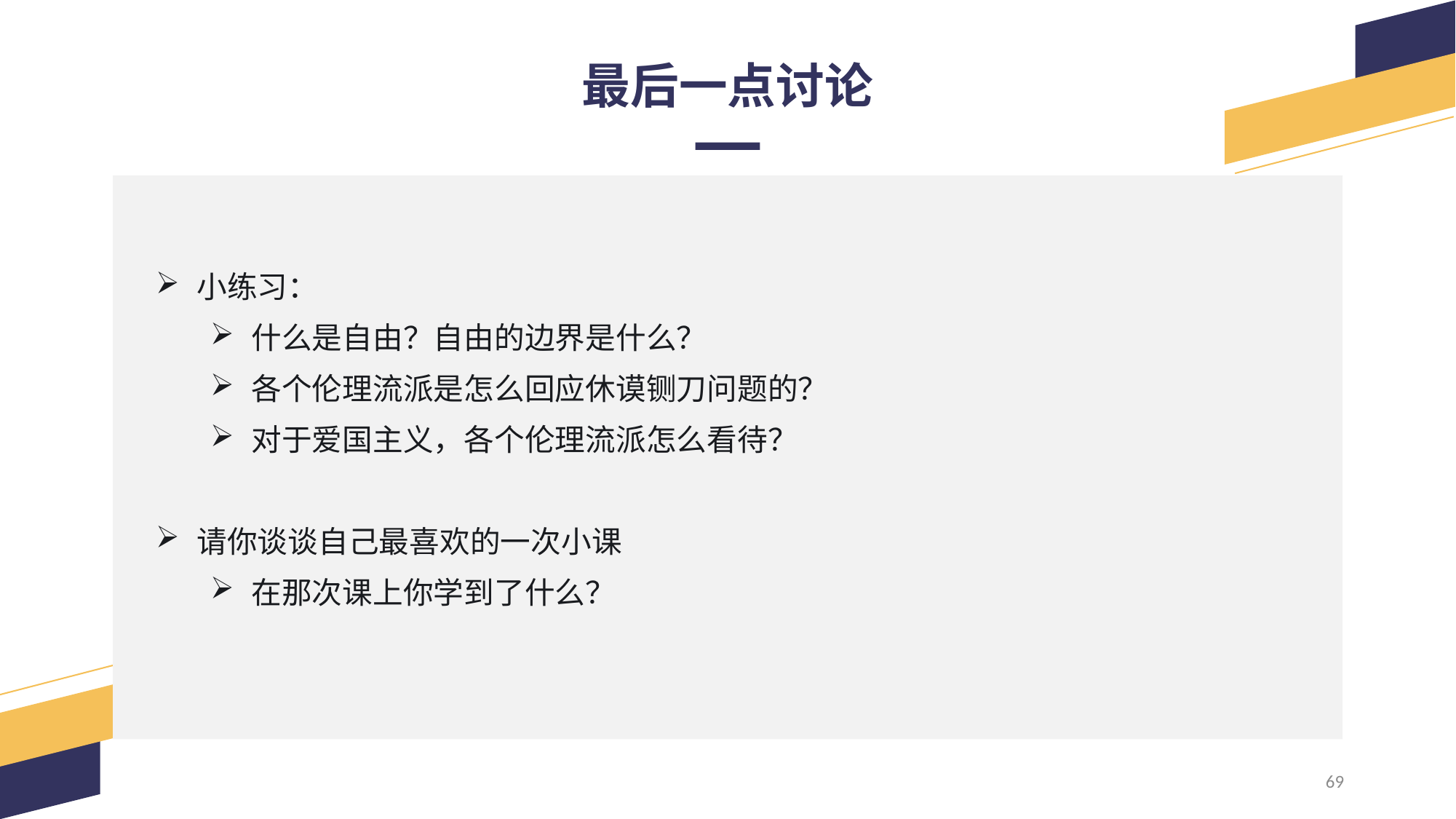

最后一点讨论

小练习：
什么是自由？自由的边界是什么？
各个伦理流派是怎么回应休谟铡刀问题的？
对于爱国主义，各个伦理流派怎么看待？

请你谈谈自己最喜欢的一次小课
在那次课上你学到了什么？

69